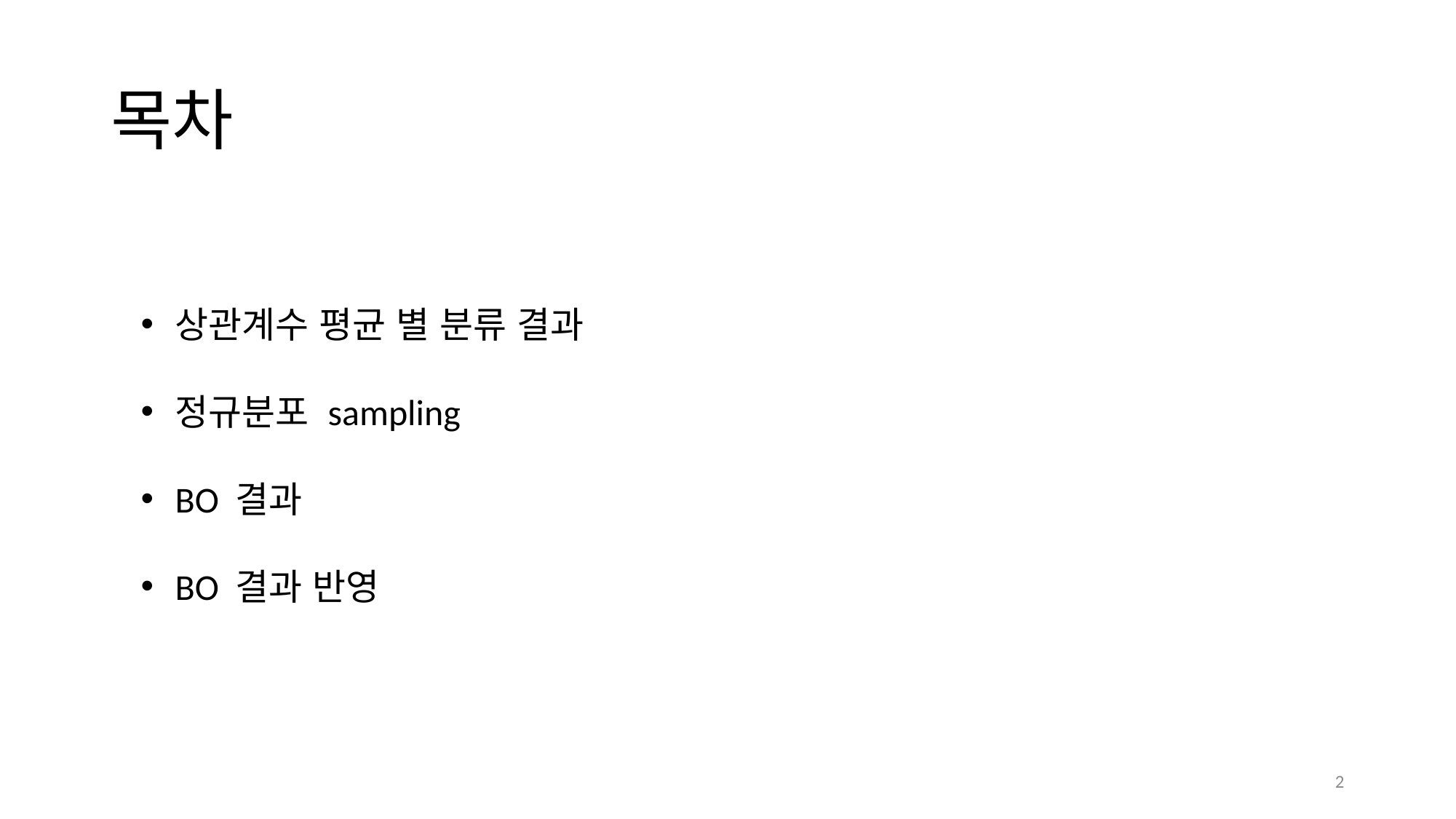

# 목차
상관계수 평균 별 분류 결과
정규분포 sampling
BO 결과
BO 결과 반영
2